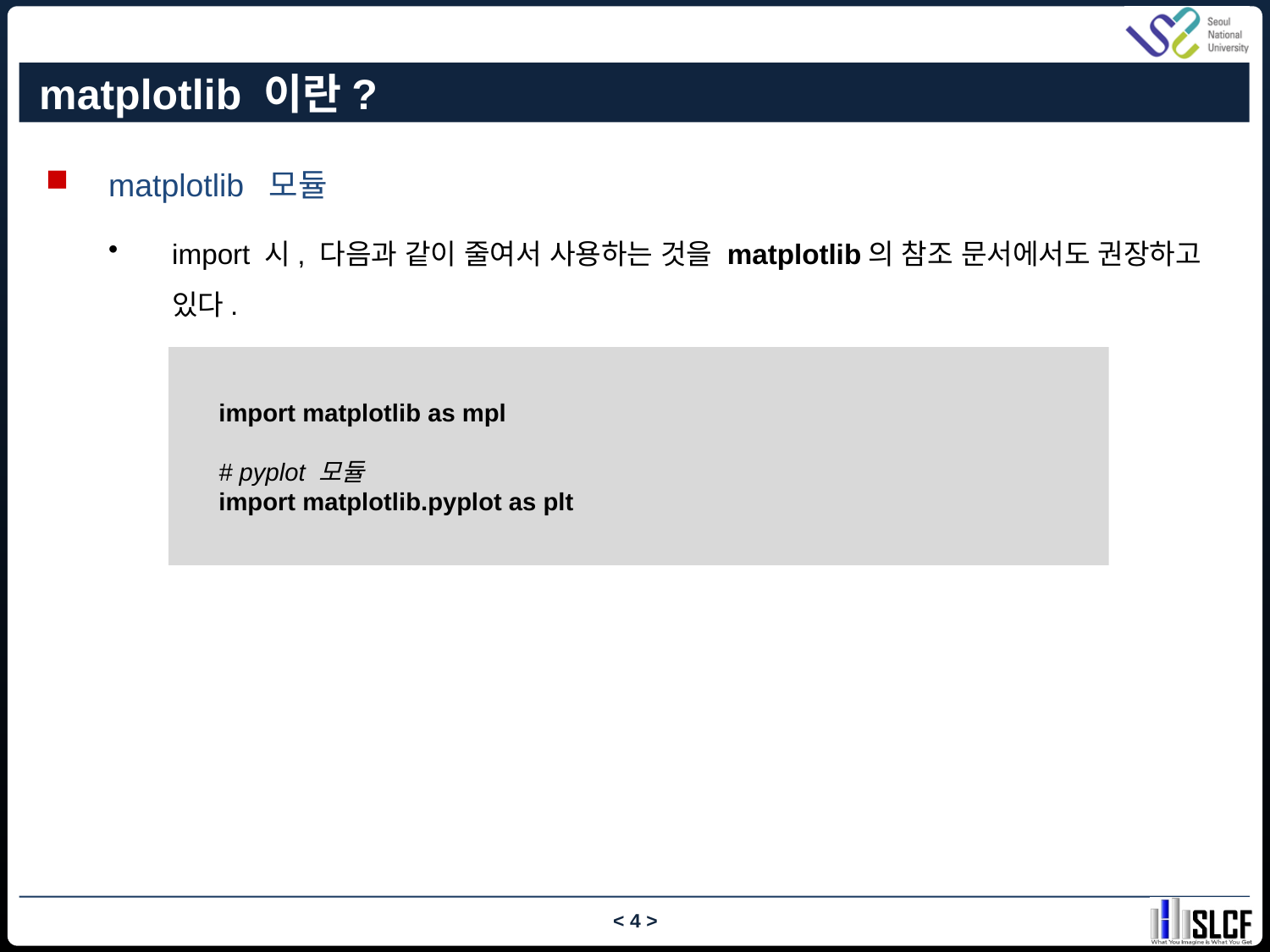

# matplotlib 이란?
matplotlib  모듈
import 시, 다음과 같이 줄여서 사용하는 것을 matplotlib의 참조 문서에서도 권장하고 있다.
import matplotlib as mpl

# pyplot 모듈
import matplotlib.pyplot as plt